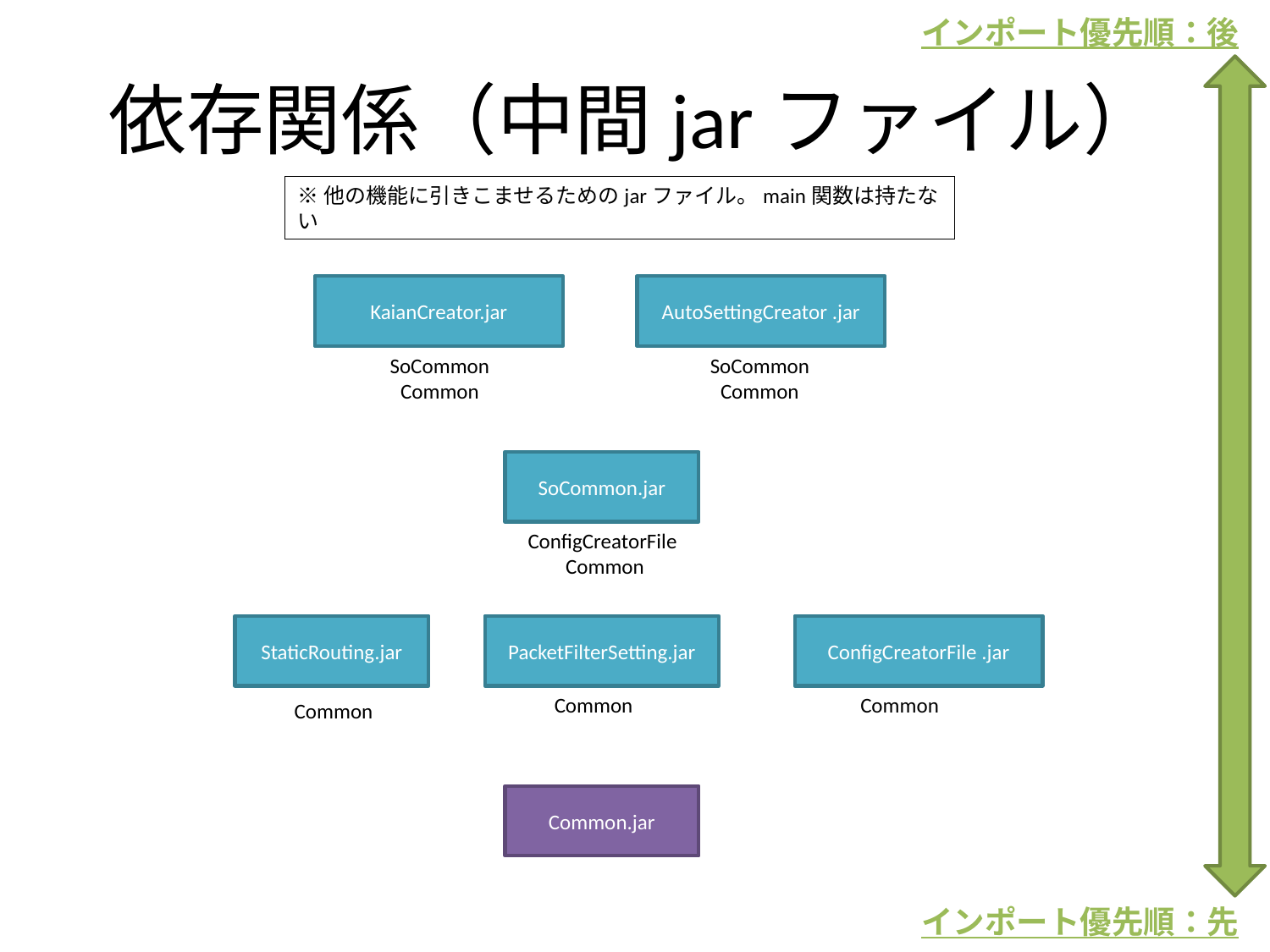

インポート優先順：後
# 依存関係（中間jarファイル）

※他の機能に引きこませるためのjarファイル。main関数は持たない
KaianCreator.jar
AutoSettingCreator .jar
SoCommon
Common
SoCommon
Common
SoCommon.jar
ConfigCreatorFile
Common
StaticRouting.jar
PacketFilterSetting.jar
ConfigCreatorFile .jar
Common
Common
Common
Common.jar
インポート優先順：先